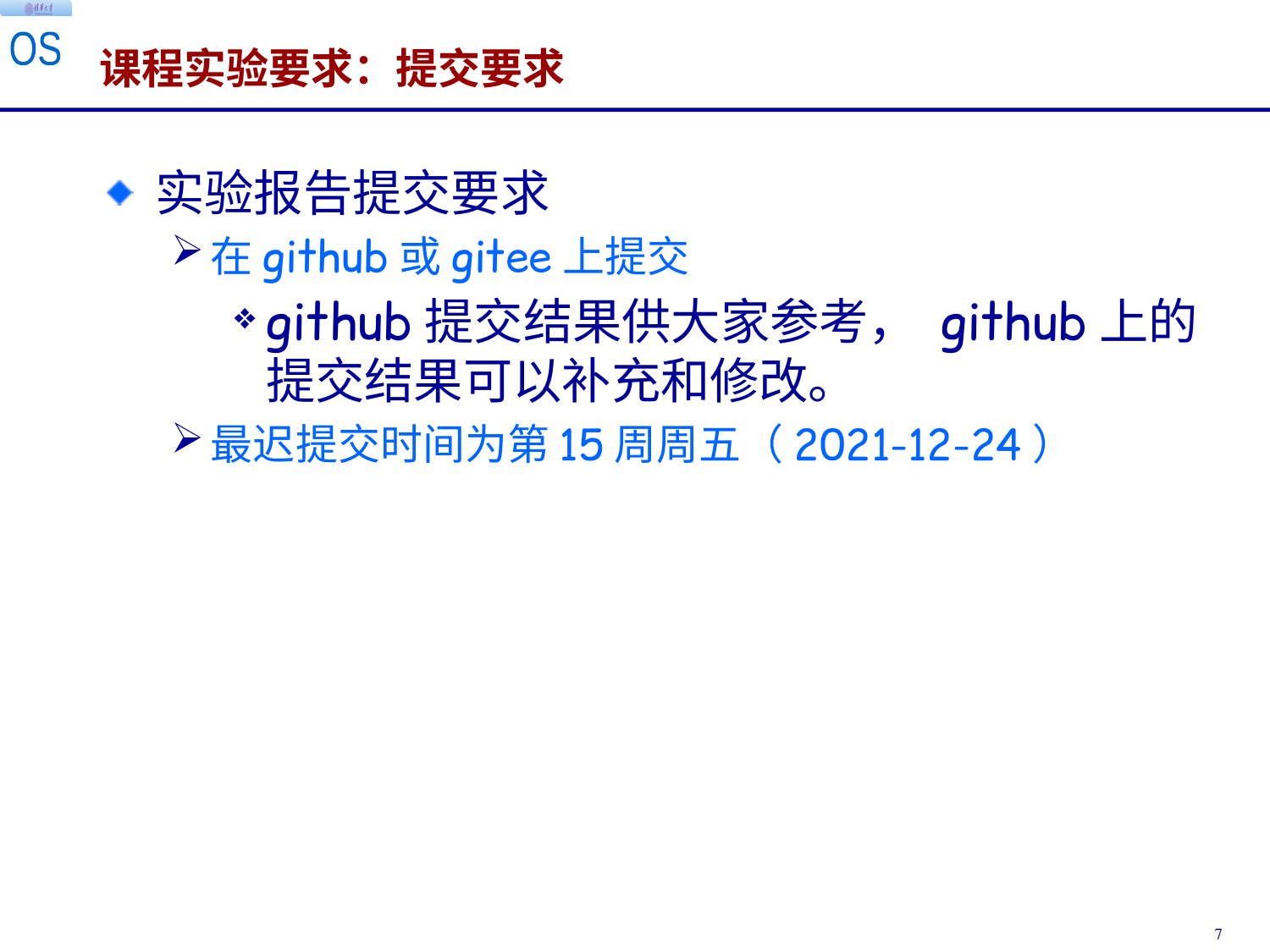

# 课程实验要求：提交要求
实验报告提交要求
在github或gitee上提交
github提交结果供大家参考， github上的提交结果可以补充和修改。
最迟提交时间为第15周周五（2021-12-24）